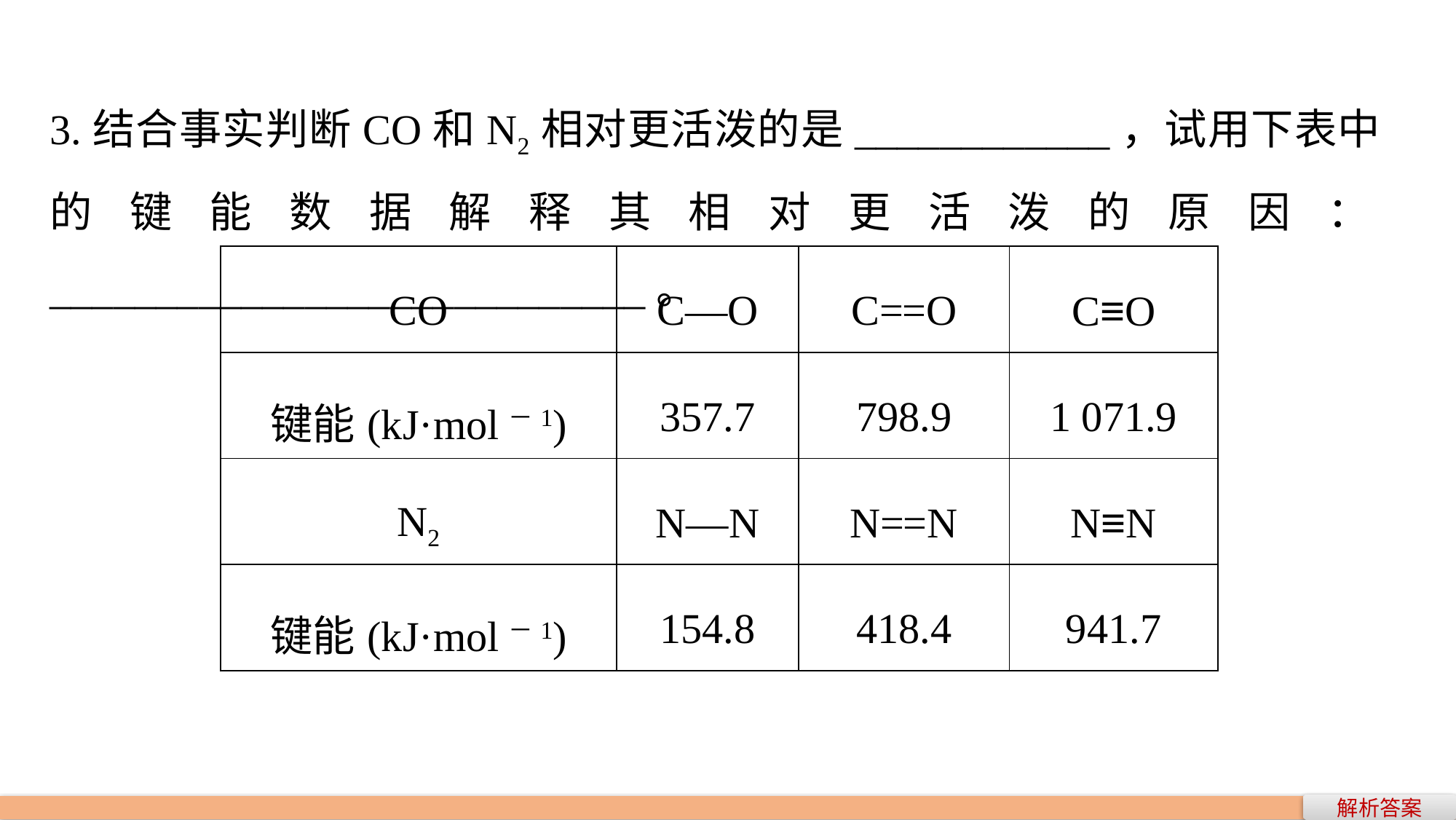

3.结合事实判断CO和N2相对更活泼的是____________，试用下表中的键能数据解释其相对更活泼的原因：____________________________。
| CO | C—O | C==O | C≡O |
| --- | --- | --- | --- |
| 键能(kJ·mol－1) | 357.7 | 798.9 | 1 071.9 |
| N2 | N—N | N==N | N≡N |
| 键能(kJ·mol－1) | 154.8 | 418.4 | 941.7 |
解析答案